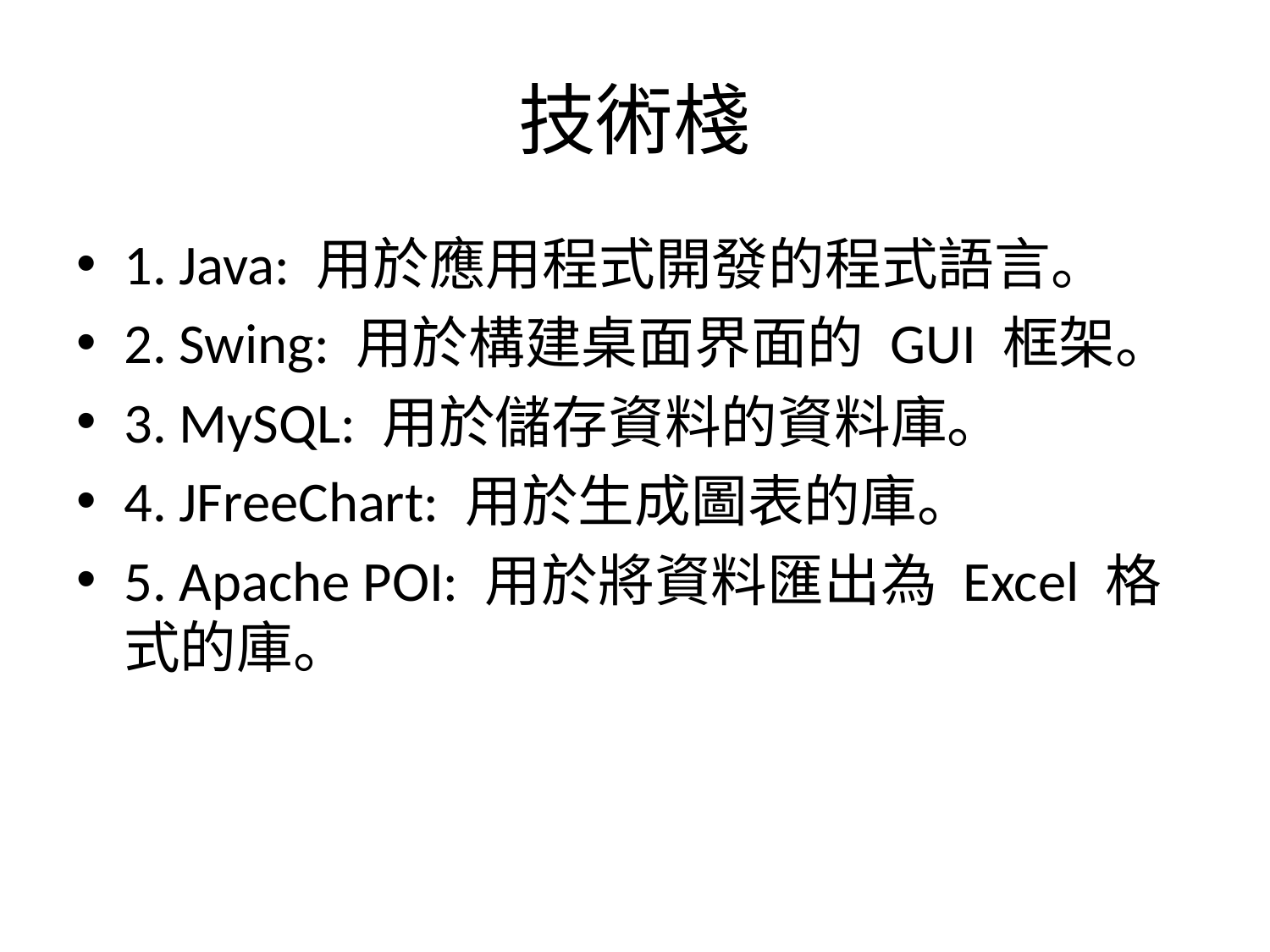

# 技術棧
1. Java: 用於應用程式開發的程式語言。
2. Swing: 用於構建桌面界面的 GUI 框架。
3. MySQL: 用於儲存資料的資料庫。
4. JFreeChart: 用於生成圖表的庫。
5. Apache POI: 用於將資料匯出為 Excel 格式的庫。